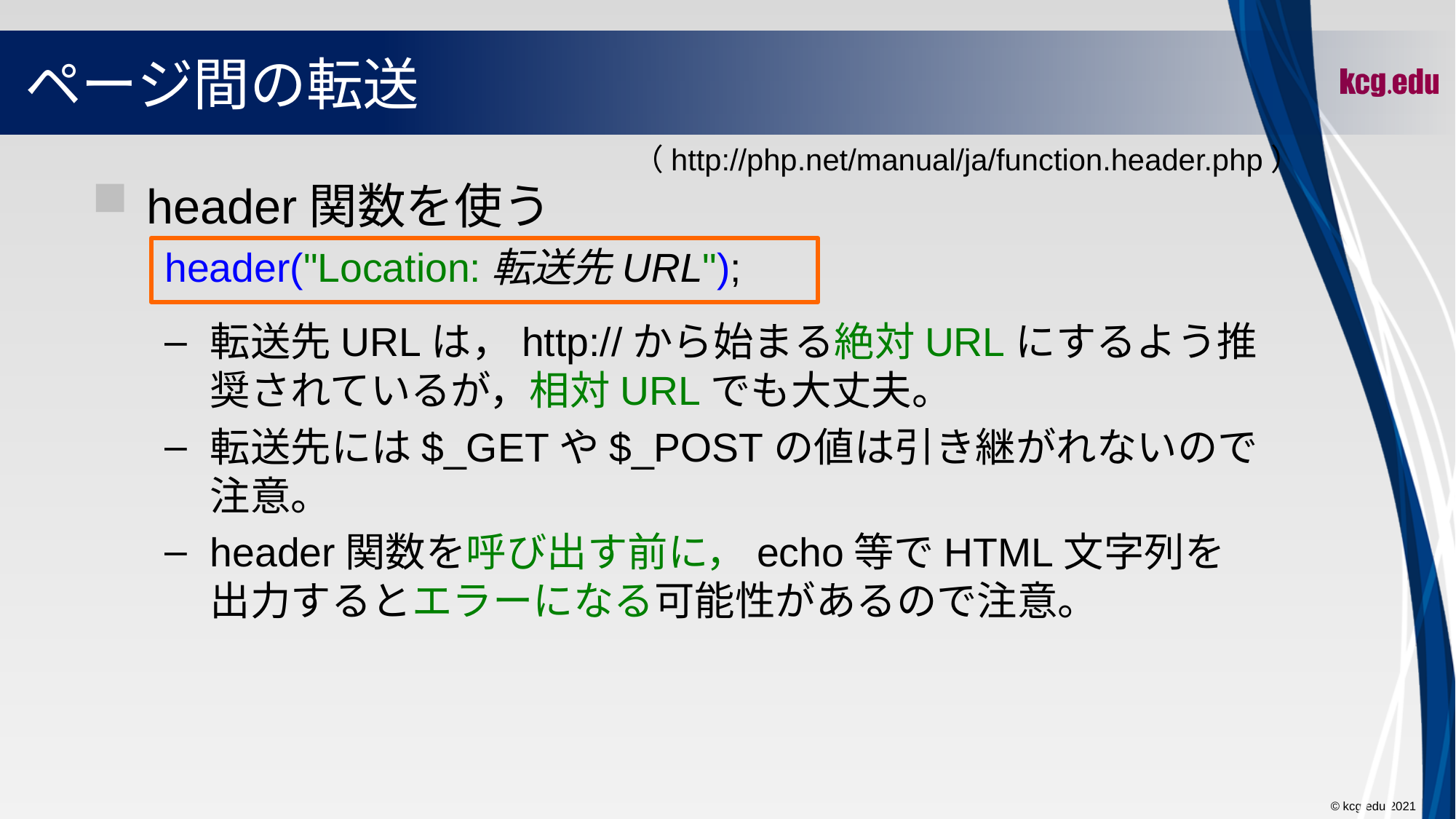

# ページ間の転送
（http://php.net/manual/ja/function.header.php）
header関数を使う
header("Location:転送先URL");
転送先URLは，http://から始まる絶対URLにするよう推奨されているが，相対URLでも大丈夫。
転送先には$_GETや$_POSTの値は引き継がれないので注意。
header関数を呼び出す前に，echo等でHTML文字列を出力するとエラーになる可能性があるので注意。